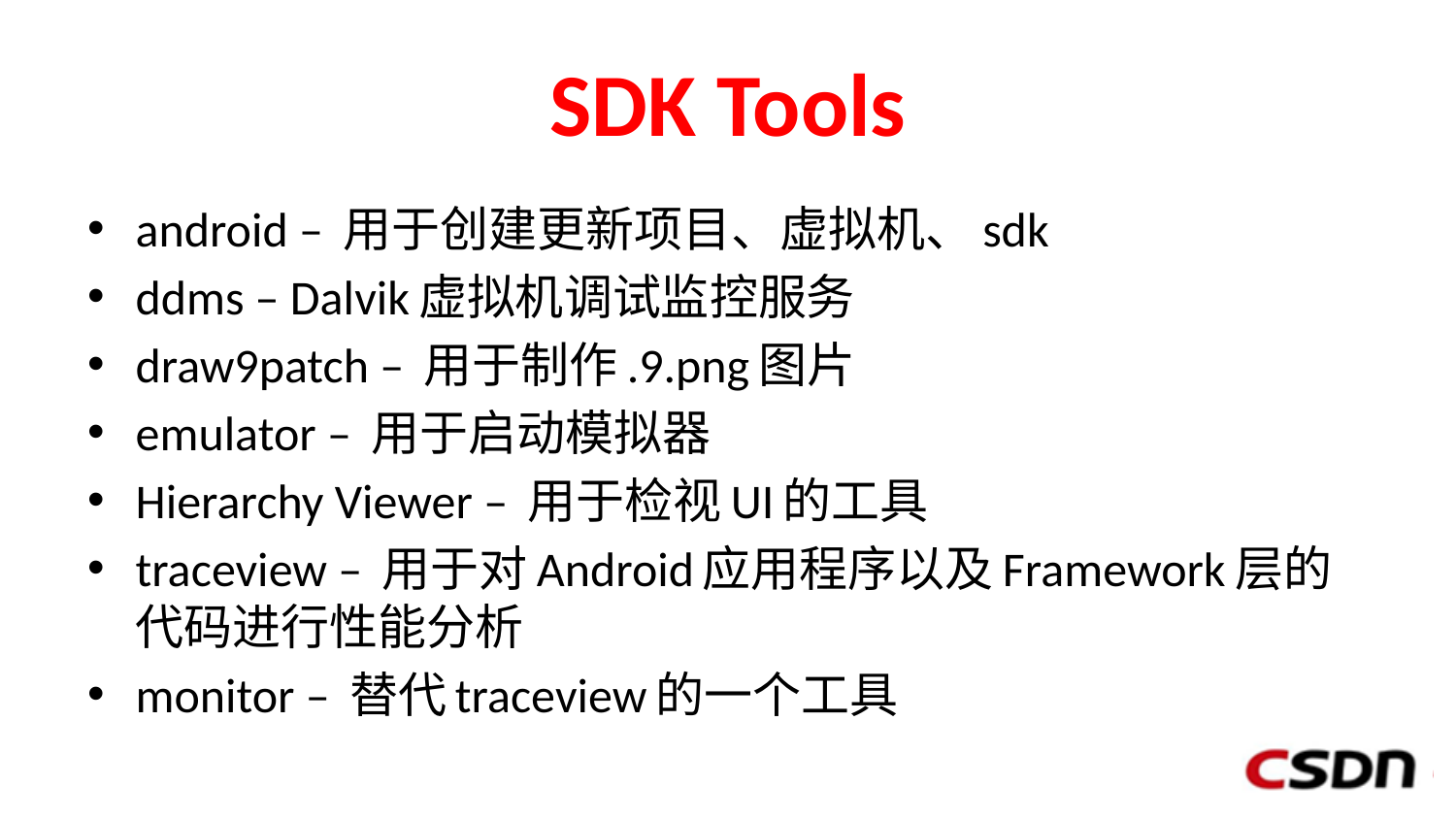

# SDK Tools
android – 用于创建更新项目、虚拟机、sdk
ddms – Dalvik虚拟机调试监控服务
draw9patch – 用于制作.9.png图片
emulator – 用于启动模拟器
Hierarchy Viewer – 用于检视UI的工具
traceview – 用于对Android应用程序以及Framework层的代码进行性能分析
monitor – 替代traceview的一个工具